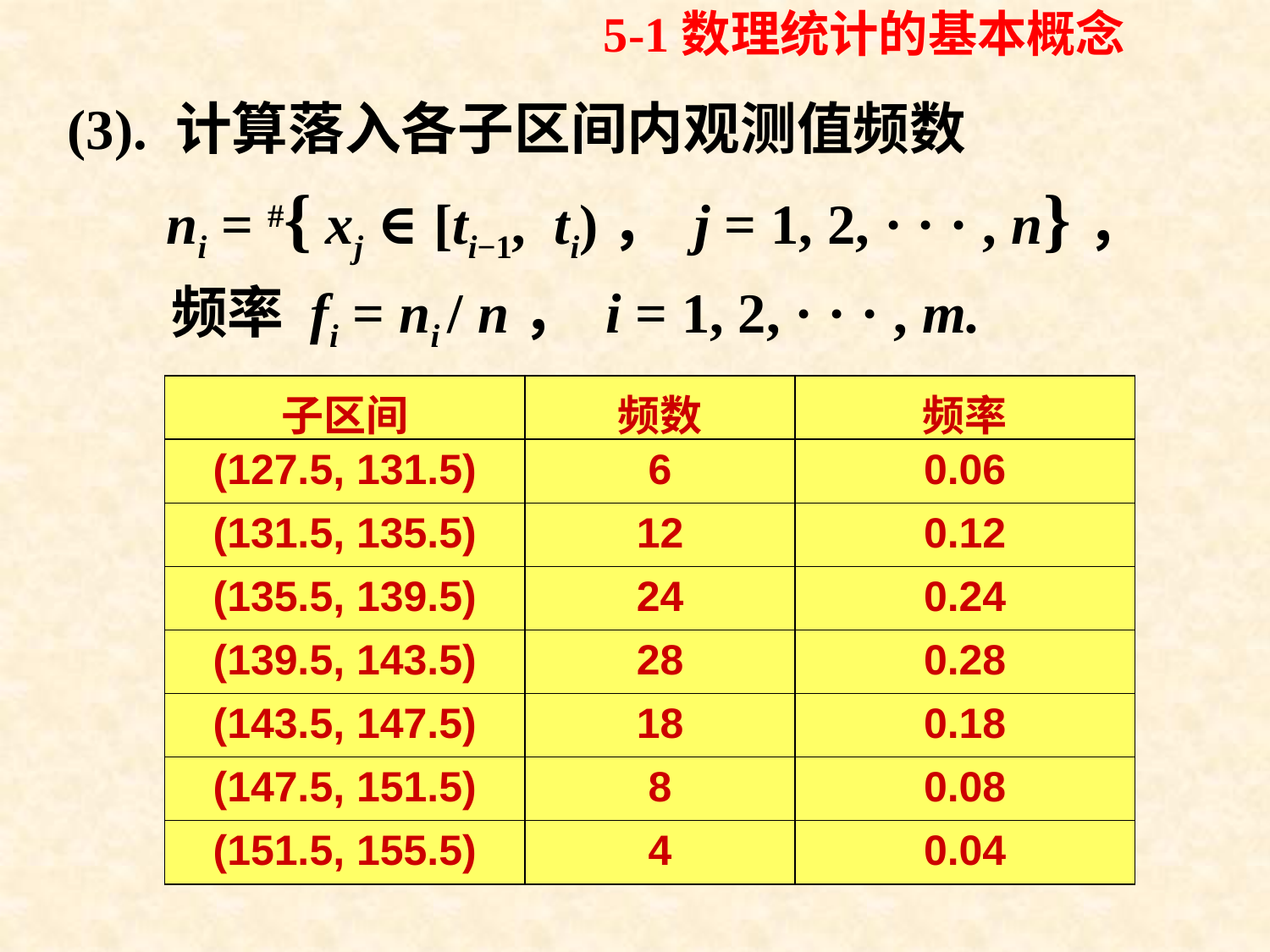

5-1数理统计的基本概念
(3). 计算落入各子区间内观测值频数
       ni = #{ xj ∈ [ti−1,  ti)， j = 1, 2, · · · , n}，
       频率 fi = ni / n， i = 1, 2, · · · , m.
| 子区间 | 频数 | 频率 |
| --- | --- | --- |
| (127.5, 131.5) | 6 | 0.06 |
| (131.5, 135.5) | 12 | 0.12 |
| (135.5, 139.5) | 24 | 0.24 |
| (139.5, 143.5) | 28 | 0.28 |
| (143.5, 147.5) | 18 | 0.18 |
| (147.5, 151.5) | 8 | 0.08 |
| (151.5, 155.5) | 4 | 0.04 |